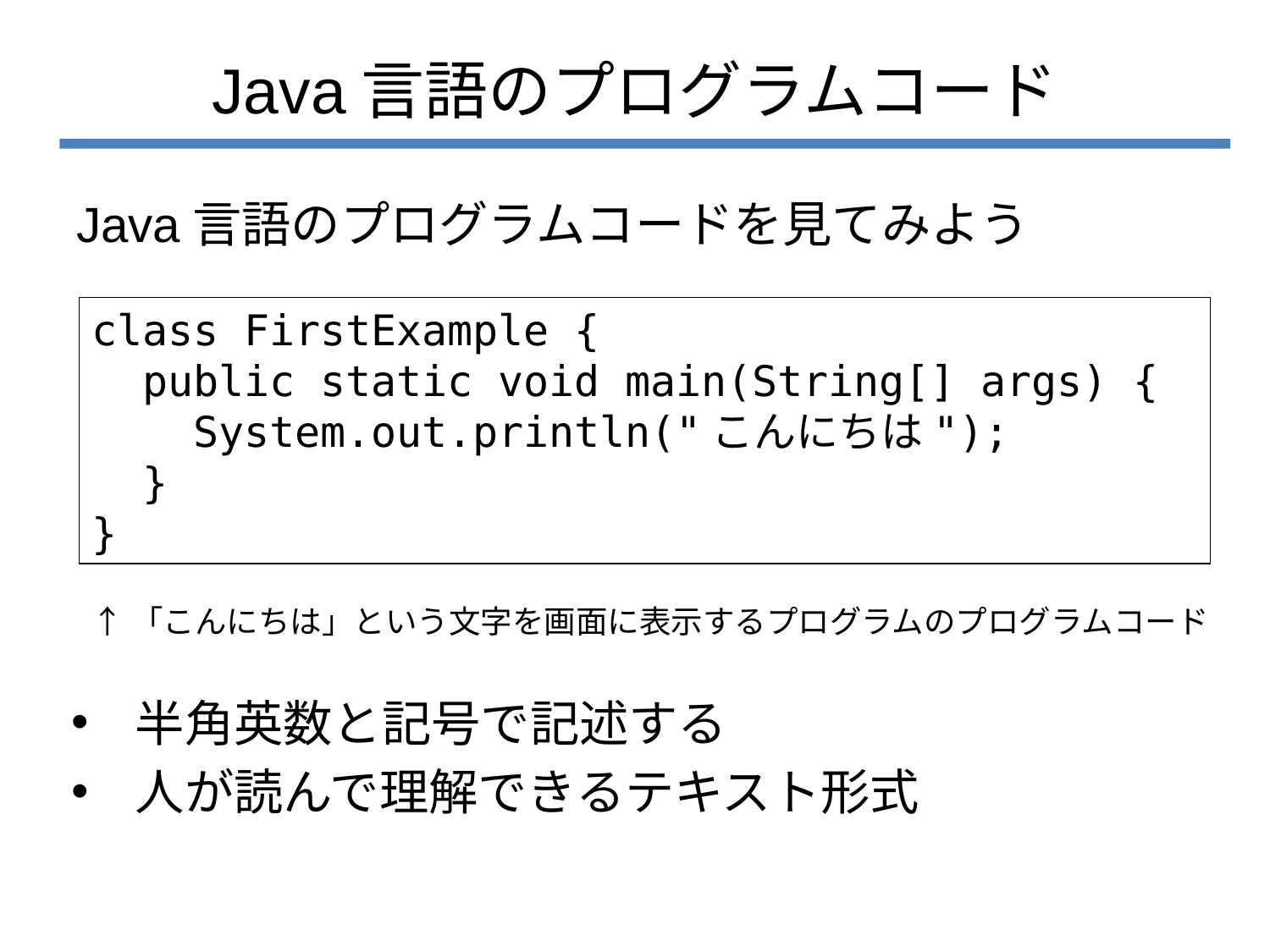

# Java言語のプログラムコード
Java言語のプログラムコードを見てみよう
class FirstExample {
  public static void main(String[] args) {
    System.out.println("こんにちは");
  }
}
↑「こんにちは」という文字を画面に表示するプログラムのプログラムコード
半角英数と記号で記述する
人が読んで理解できるテキスト形式